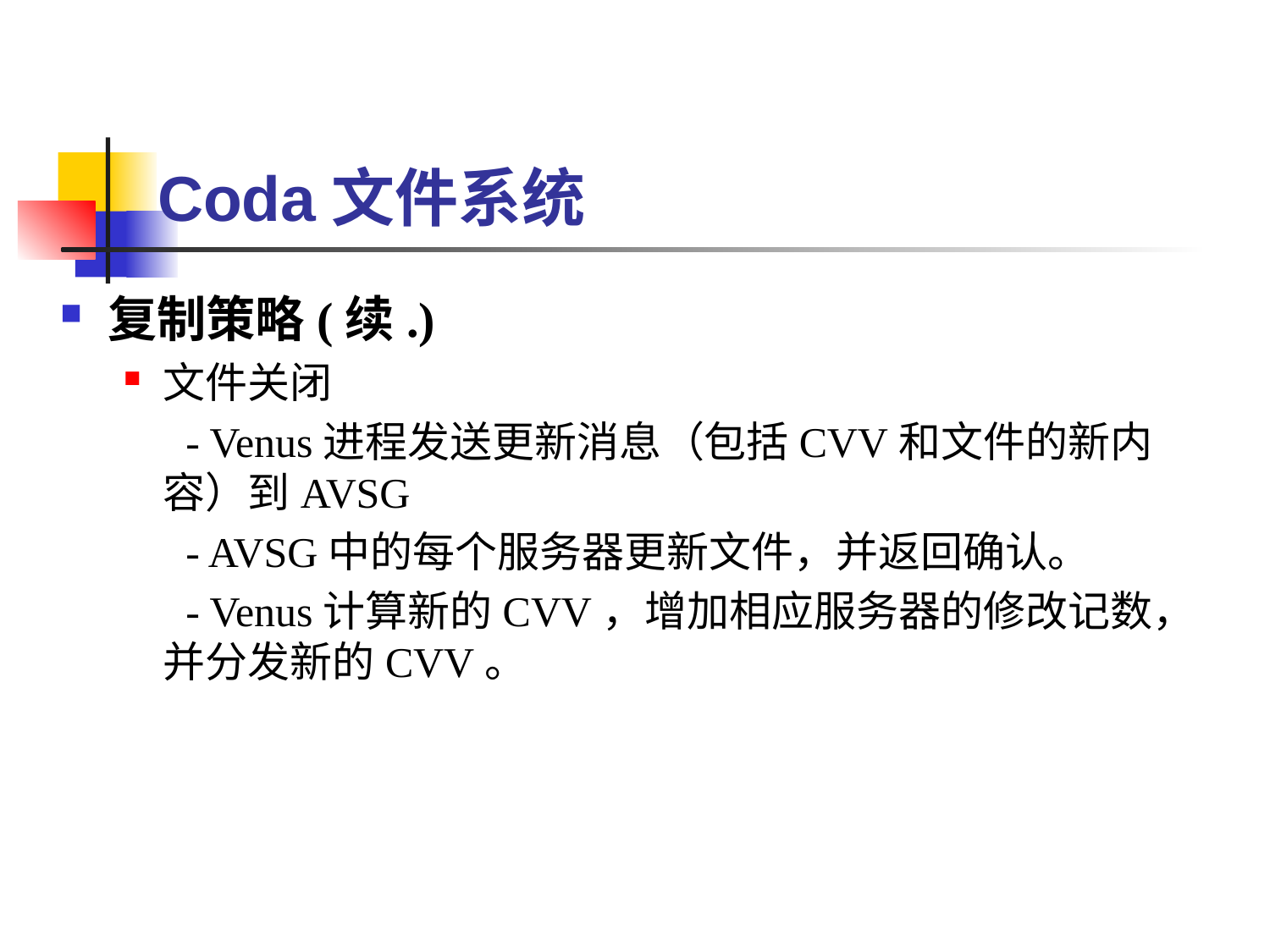

# Coda文件系统
复制策略(续.)
文件关闭
　 - Venus进程发送更新消息（包括CVV和文件的新内容）到AVSG
　 - AVSG中的每个服务器更新文件，并返回确认。
　 - Venus计算新的CVV，增加相应服务器的修改记数，并分发新的CVV。